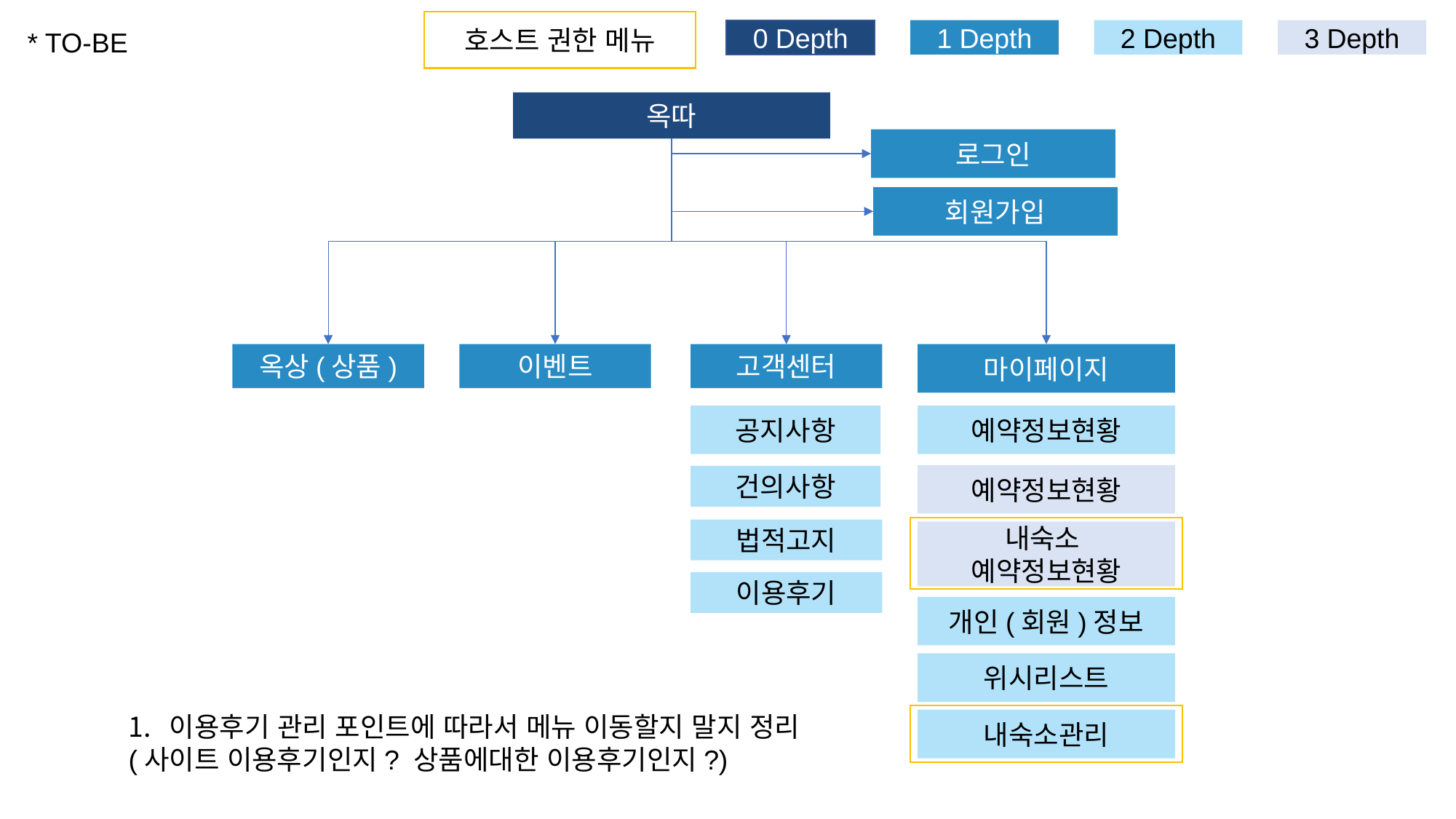

호스트 권한 메뉴
* TO-BE
0 Depth
1 Depth
2 Depth
3 Depth
옥따
로그인
회원가입
옥상(상품)
이벤트
고객센터
마이페이지
공지사항
예약정보현황
예약정보현황
건의사항

법적고지
내숙소
예약정보현황
이용후기
개인(회원)정보
위시리스트
이용후기 관리 포인트에 따라서 메뉴 이동할지 말지 정리
(사이트 이용후기인지? 상품에대한 이용후기인지?)

내숙소관리